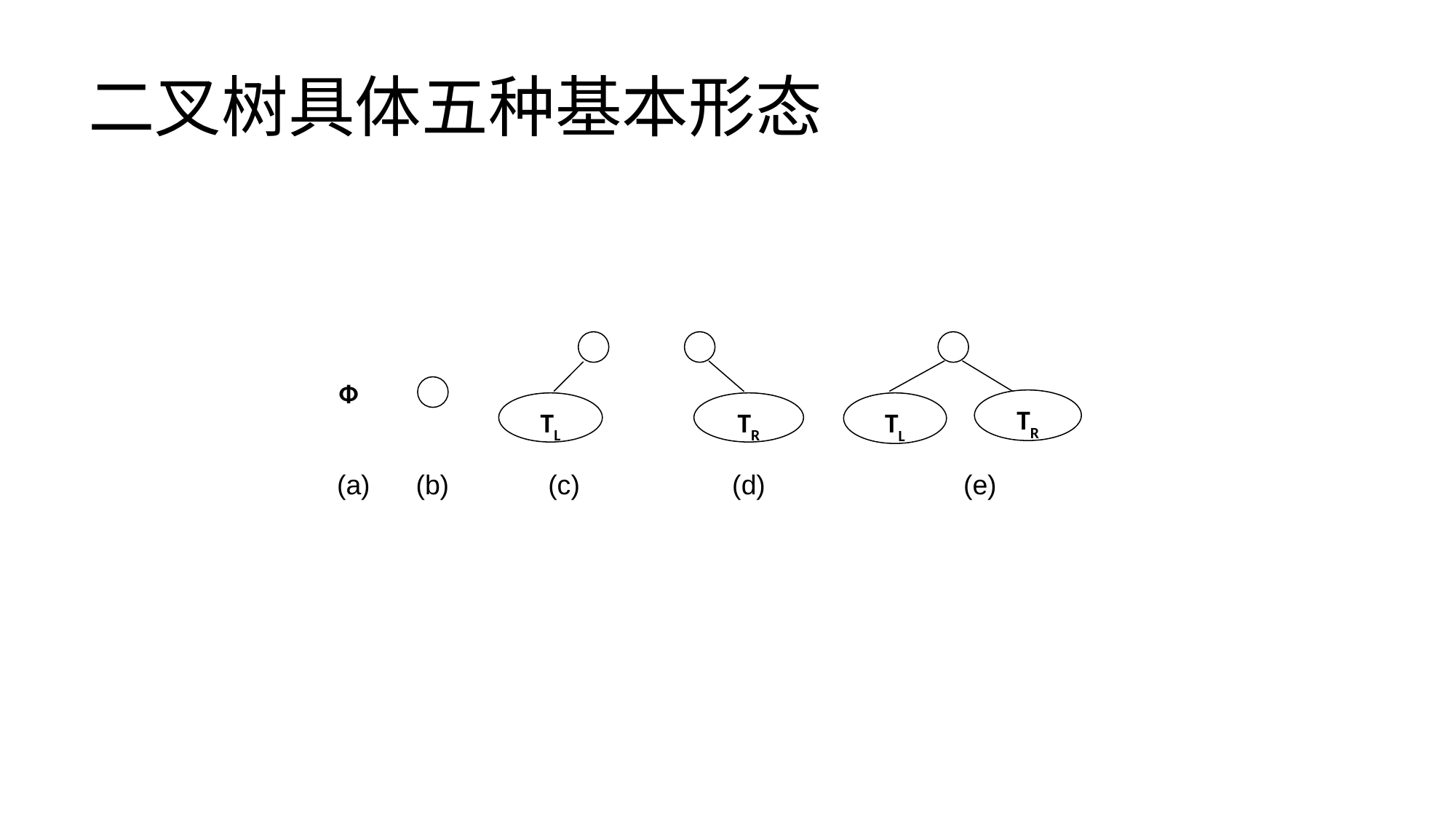

# 二叉树具体五种基本形态

Ф

TR
TL
TR
TL
    (a)      (b)             (c)                    (d)                          (e)